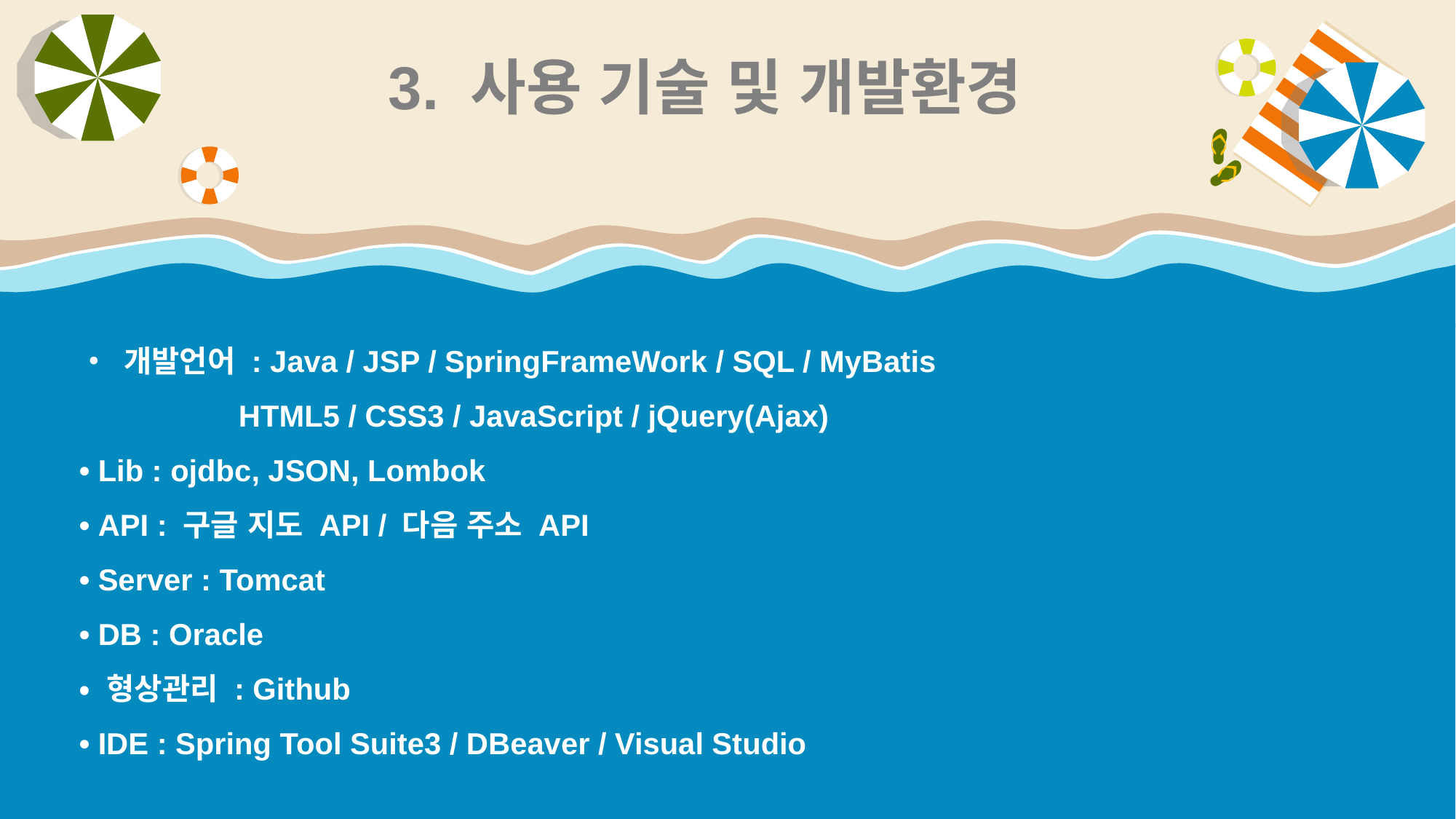

3. 사용 기술 및 개발환경

• 개발언어 : Java / JSP / SpringFrameWork / SQL / MyBatis
	      HTML5 / CSS3 / JavaScript / jQuery(Ajax)
• Lib : ojdbc, JSON, Lombok
• API : 구글 지도 API / 다음 주소 API
• Server : Tomcat
• DB : Oracle
• 형상관리 : Github
• IDE : Spring Tool Suite3 / DBeaver / Visual Studio